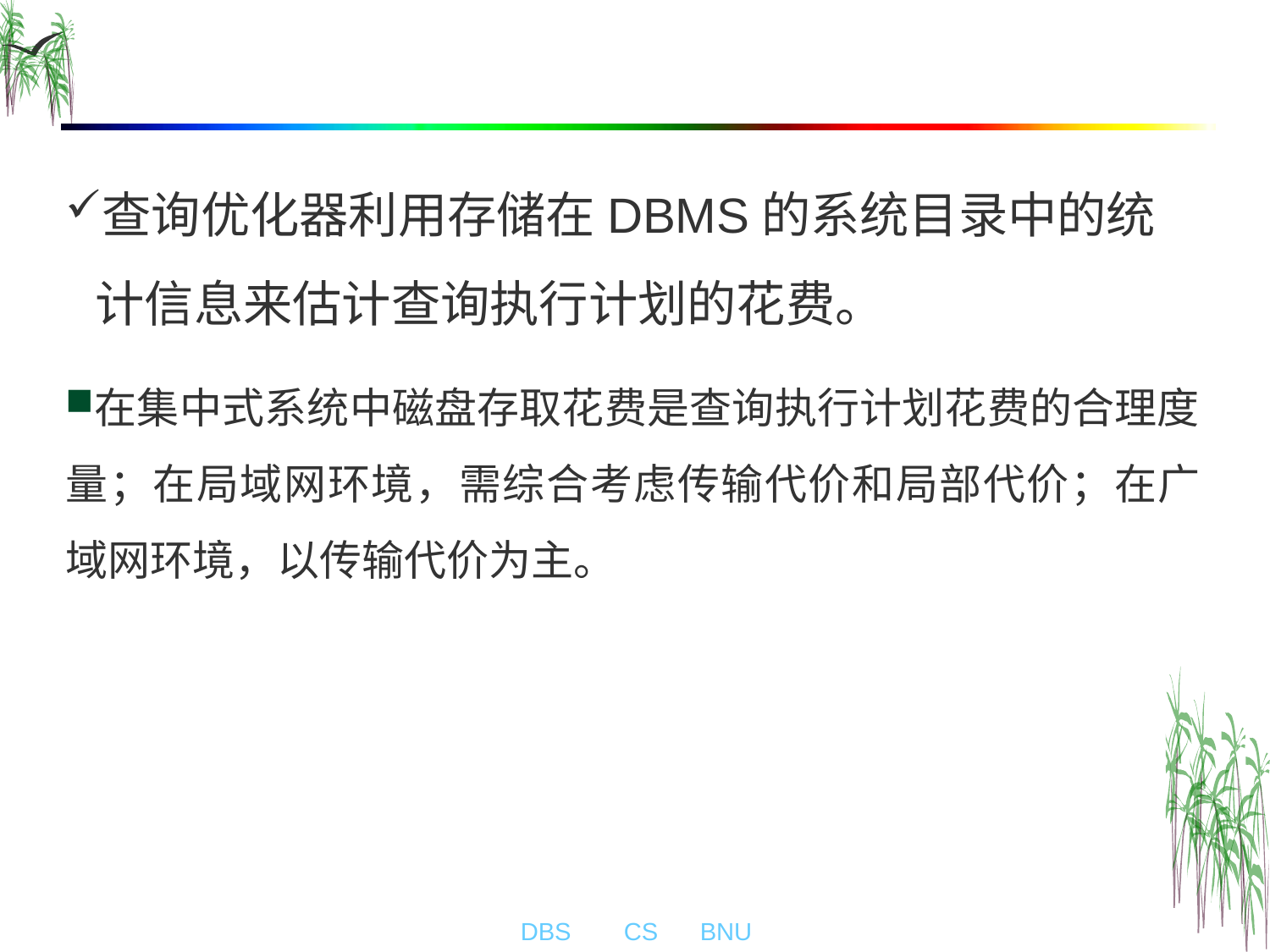

查询优化器利用存储在DBMS的系统目录中的统计信息来估计查询执行计划的花费。

在集中式系统中磁盘存取花费是查询执行计划花费的合理度量；在局域网环境，需综合考虑传输代价和局部代价；在广域网环境，以传输代价为主。